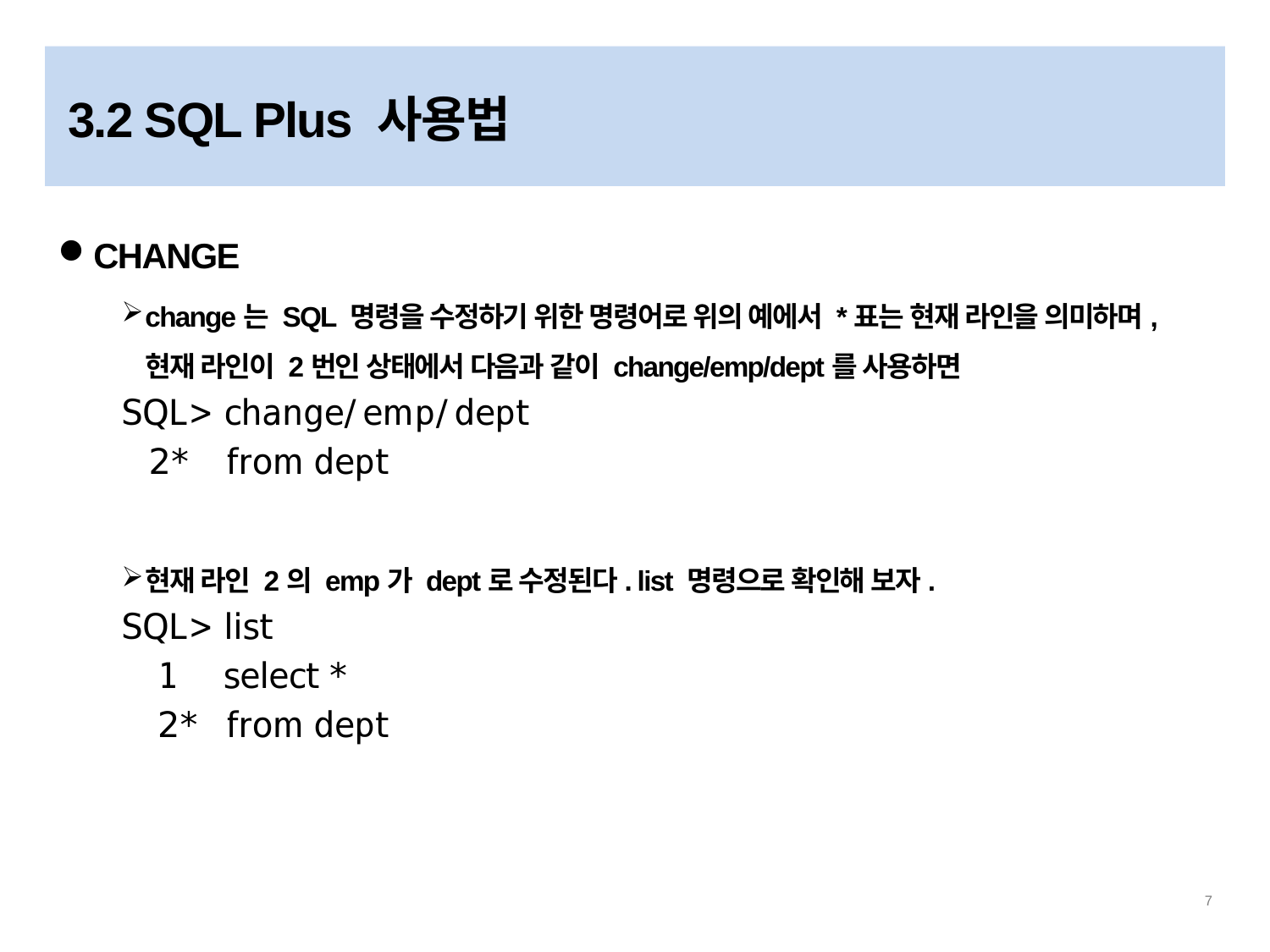

# 3.2 SQL Plus 사용법
CHANGE
change는 SQL 명령을 수정하기 위한 명령어로 위의 예에서 *표는 현재 라인을 의미하며,현재 라인이 2번인 상태에서 다음과 같이 change/emp/dept를 사용하면
       SQL> change/emp/dept
          2*    from dept

현재 라인 2의 emp가 dept로 수정된다. list 명령으로 확인해 보자.
       SQL> list
           1     select *
           2*   from dept